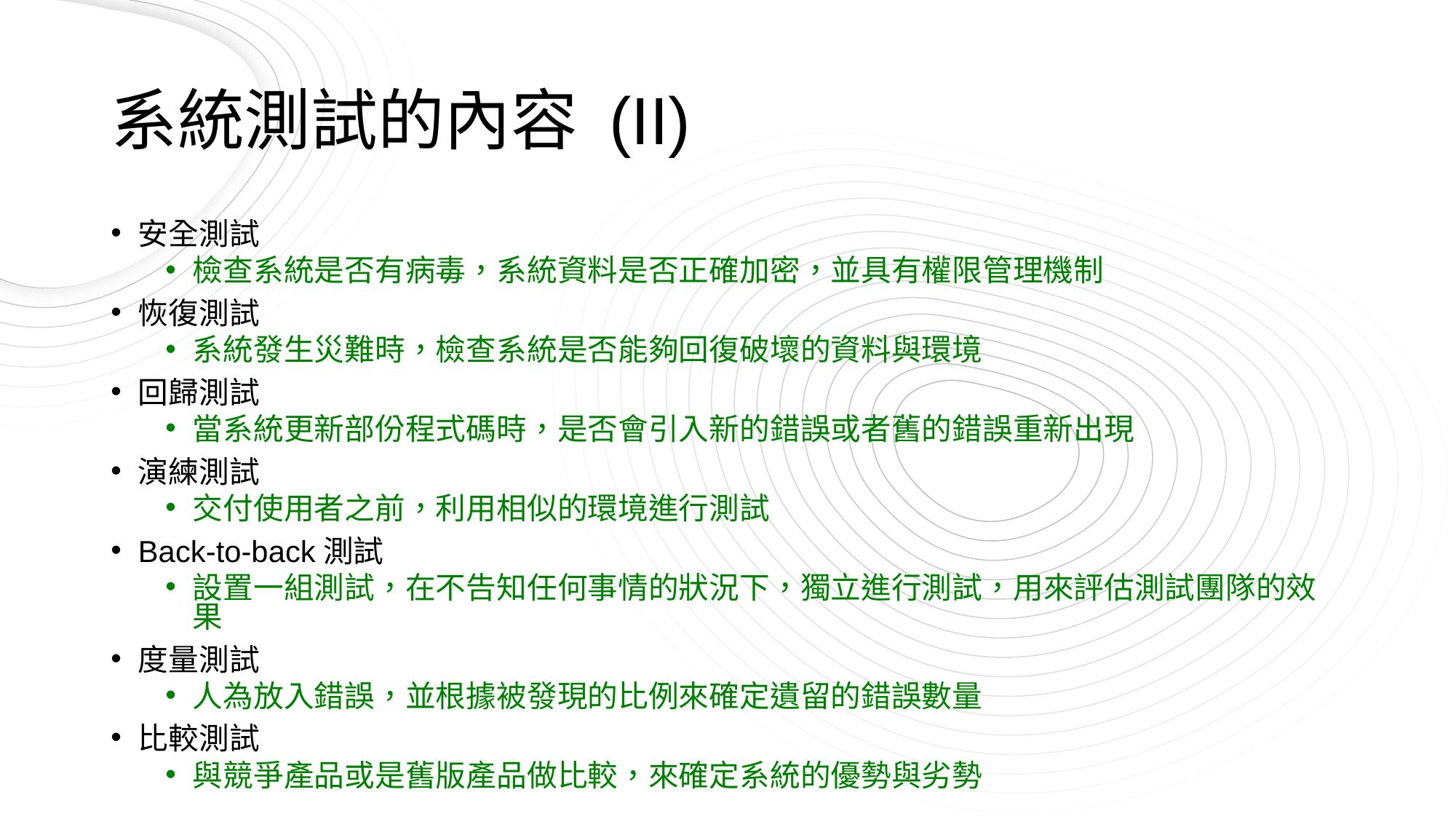

# 系統測試的內容 (II)
安全測試
檢查系統是否有病毒，系統資料是否正確加密，並具有權限管理機制
恢復測試
系統發生災難時，檢查系統是否能夠回復破壞的資料與環境
回歸測試
當系統更新部份程式碼時，是否會引入新的錯誤或者舊的錯誤重新出現
演練測試
交付使用者之前，利用相似的環境進行測試
Back-to-back測試
設置一組測試，在不告知任何事情的狀況下，獨立進行測試，用來評估測試團隊的效果
度量測試
人為放入錯誤，並根據被發現的比例來確定遺留的錯誤數量
比較測試
與競爭產品或是舊版產品做比較，來確定系統的優勢與劣勢